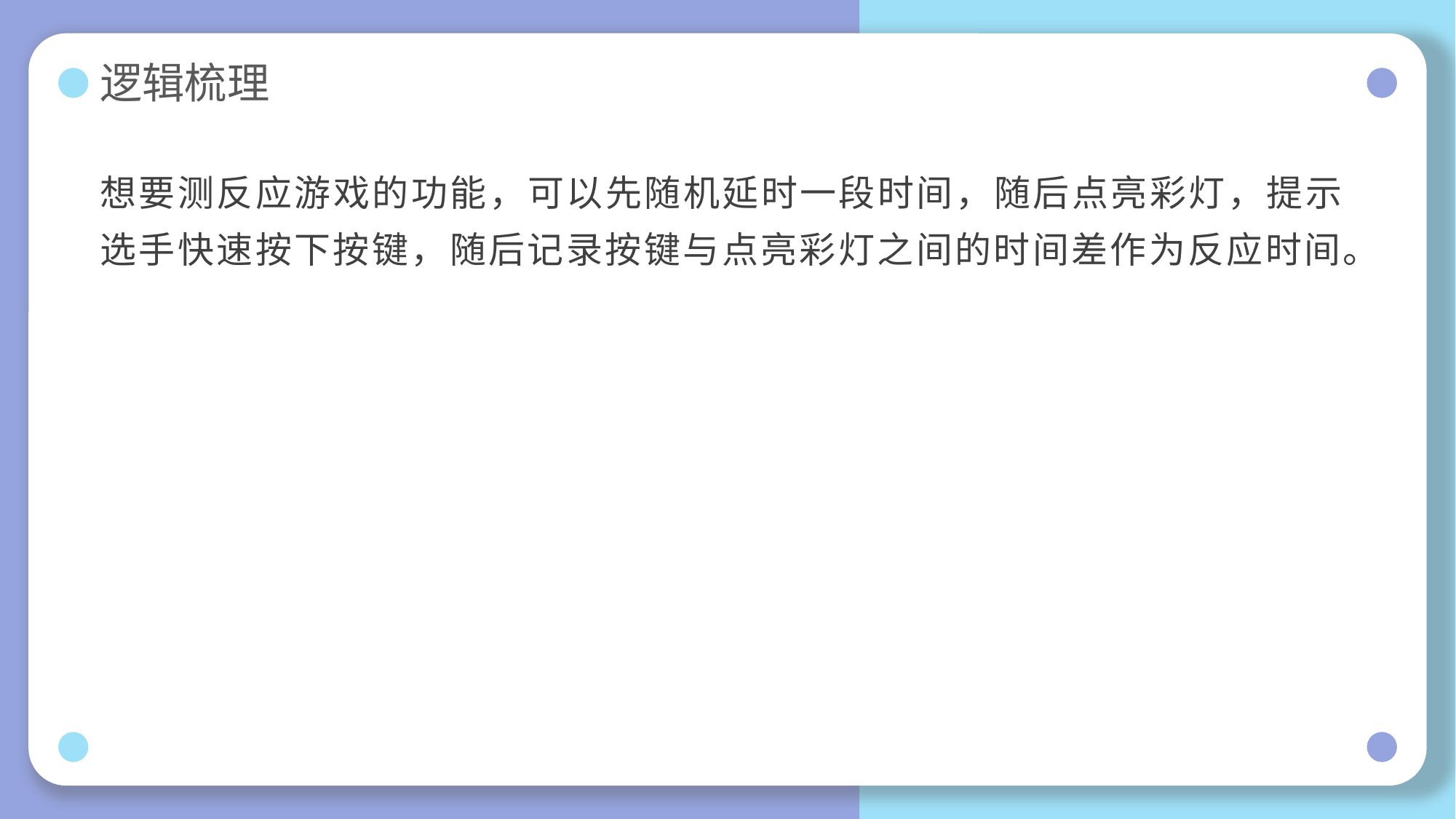

# 逻辑梳理
想要测反应游戏的功能，可以先随机延时一段时间，随后点亮彩灯，提示选手快速按下按键，随后记录按键与点亮彩灯之间的时间差作为反应时间。